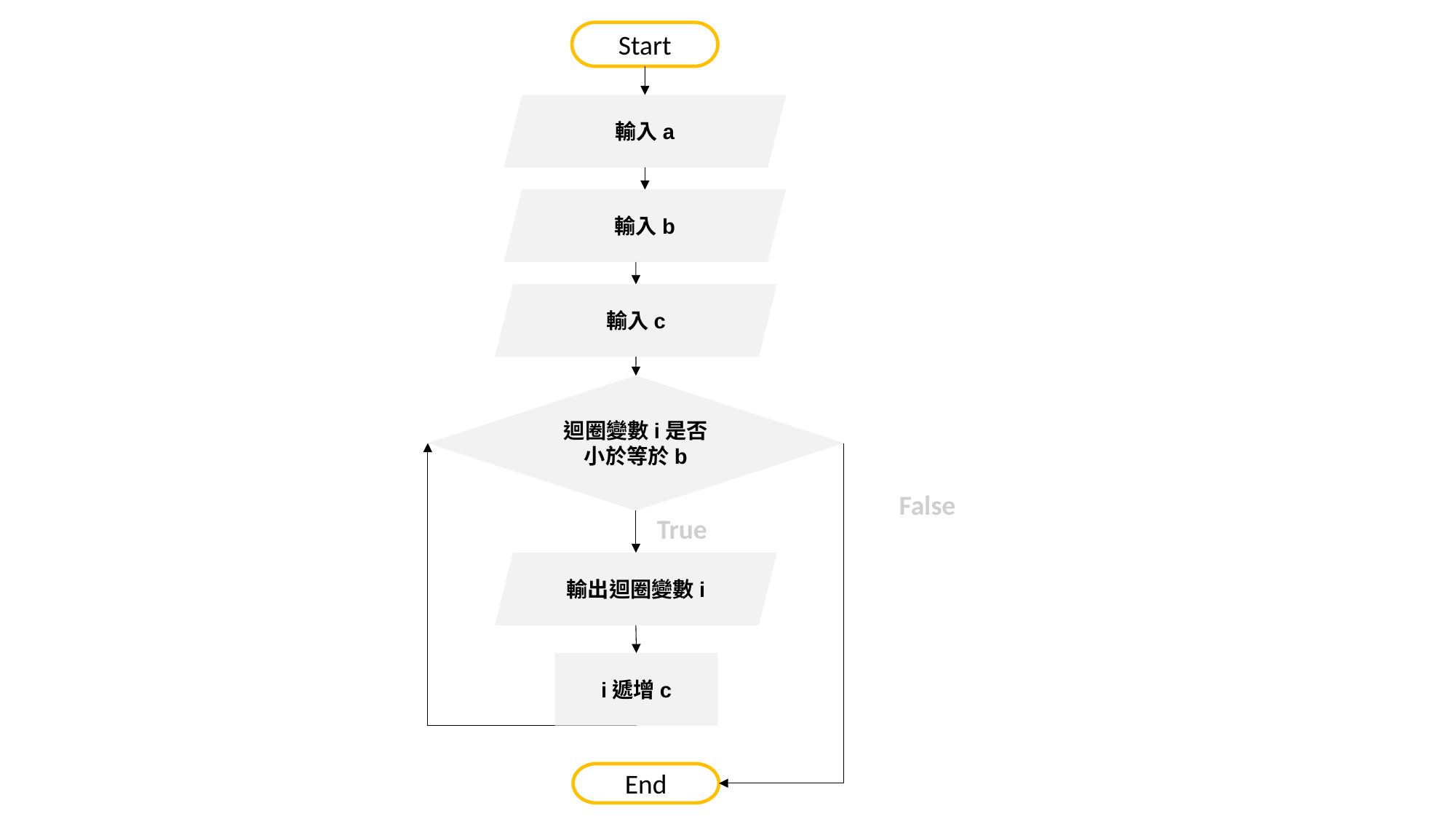

Start
輸入a
輸入b
輸入c
迴圈變數i是否
小於等於b
False
True
輸出迴圈變數i
i遞增c
End